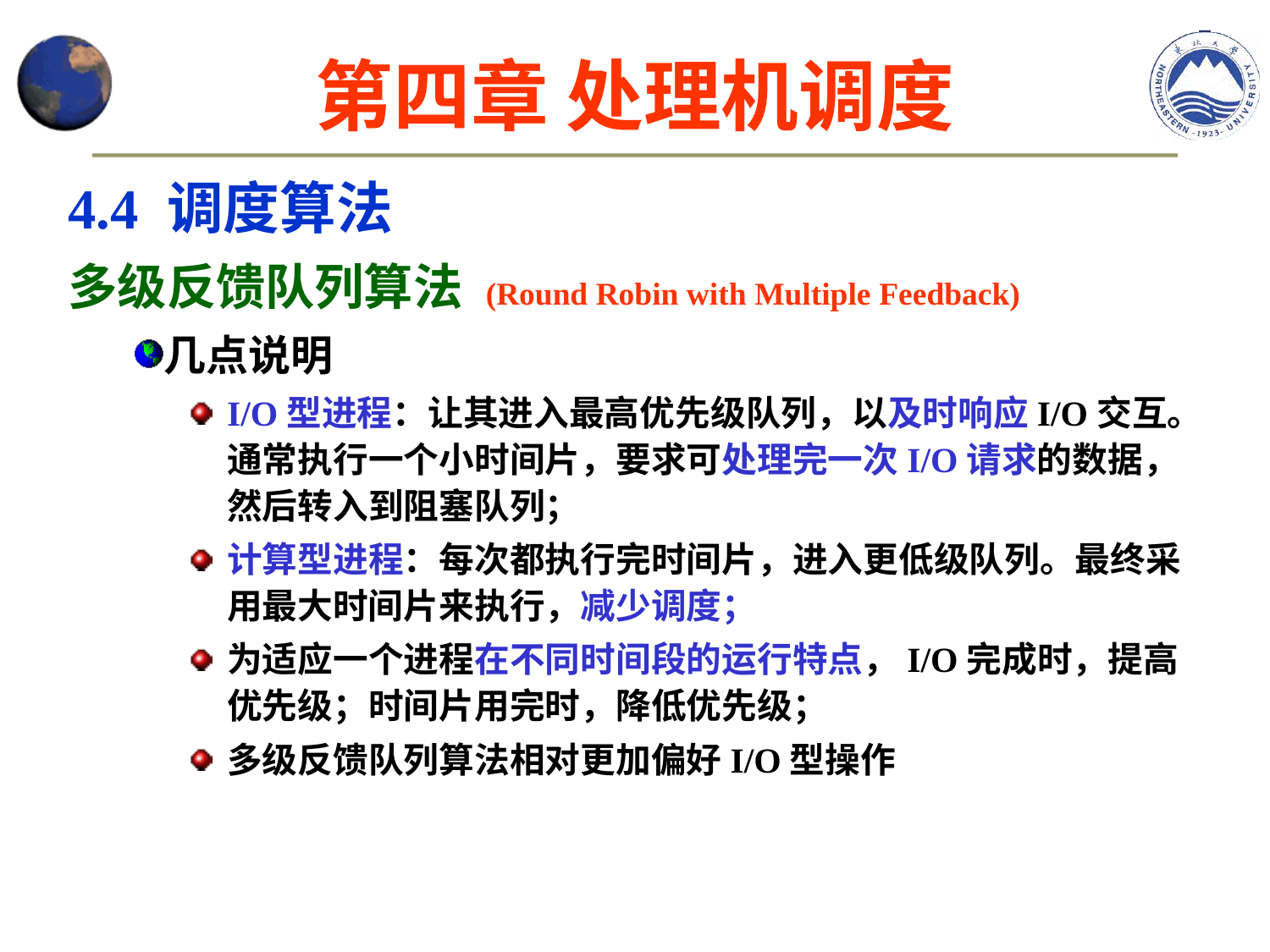

# 第四章 处理机调度
4.4 调度算法
多级反馈队列算法 (Round Robin with Multiple Feedback)
几点说明
I/O型进程：让其进入最高优先级队列，以及时响应I/O交互。通常执行一个小时间片，要求可处理完一次I/O请求的数据，然后转入到阻塞队列；
计算型进程：每次都执行完时间片，进入更低级队列。最终采用最大时间片来执行，减少调度；
为适应一个进程在不同时间段的运行特点，I/O完成时，提高优先级；时间片用完时，降低优先级；
多级反馈队列算法相对更加偏好I/O型操作